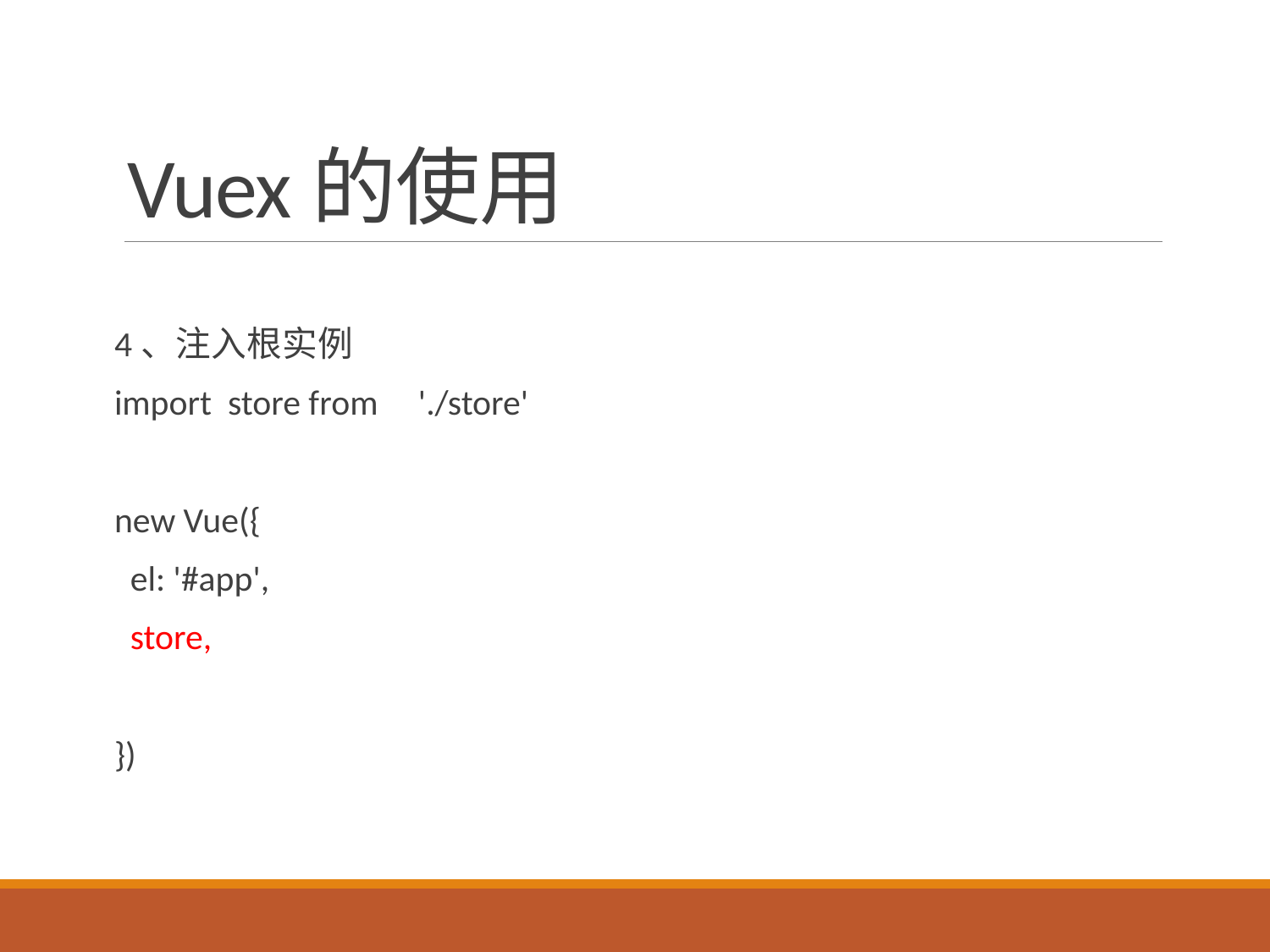

# Vuex的使用

4、注入根实例
import  store from     './store'

new Vue({
  el: '#app',
  store,

})